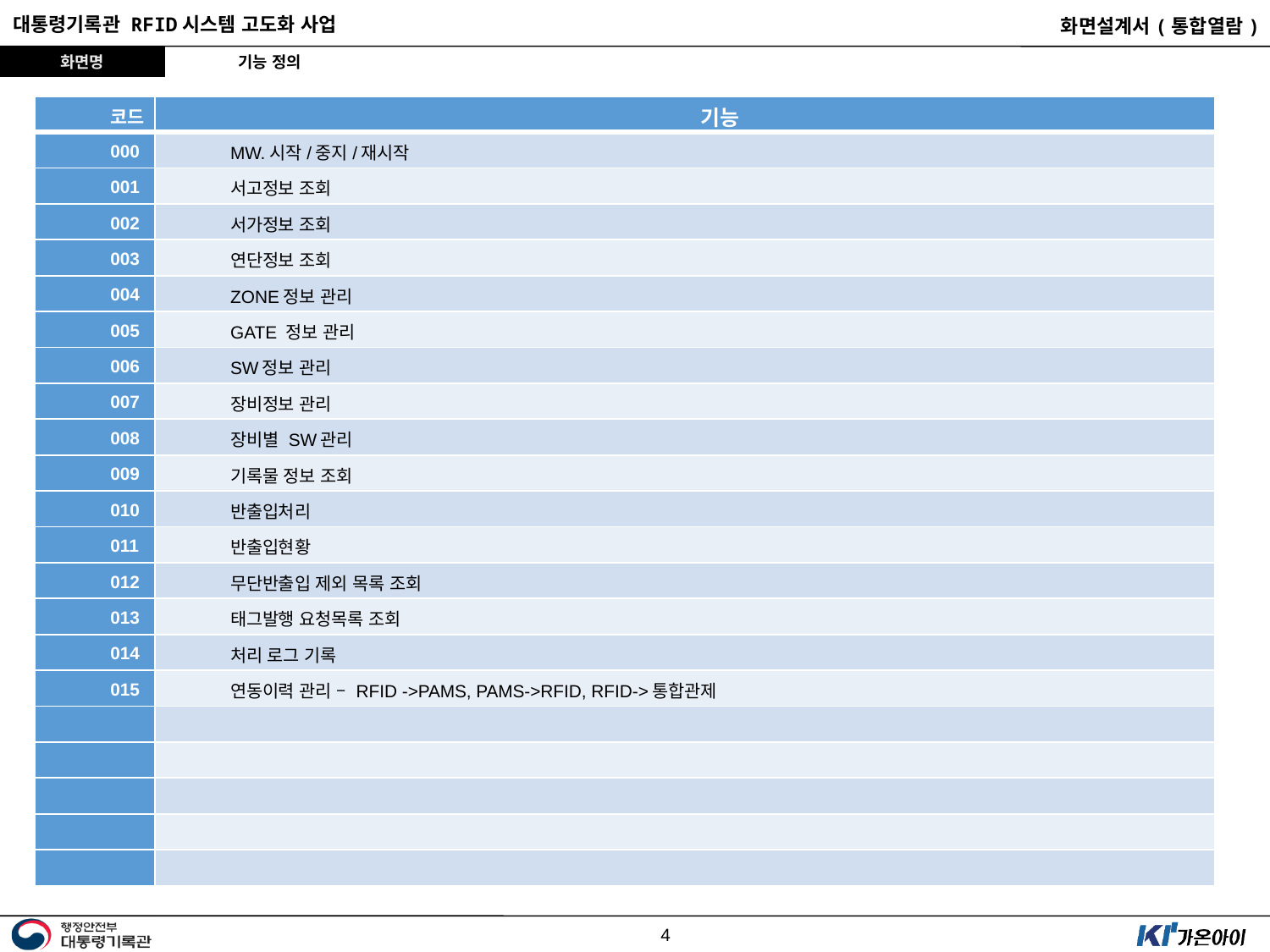

기능 정의

| 코드 | 기능 |
| --- | --- |
| 000 | MW.시작/중지/재시작 |
| 001 | 서고정보 조회 |
| 002 | 서가정보 조회 |
| 003 | 연단정보 조회 |
| 004 | ZONE정보 관리 |
| 005 | GATE 정보 관리 |
| 006 | SW정보 관리 |
| 007 | 장비정보 관리 |
| 008 | 장비별 SW관리 |
| 009 | 기록물 정보 조회 |
| 010 | 반출입처리 |
| 011 | 반출입현황 |
| 012 | 무단반출입 제외 목록 조회 |
| 013 | 태그발행 요청목록 조회 |
| 014 | 처리 로그 기록 |
| 015 | 연동이력 관리 – RFID ->PAMS, PAMS->RFID, RFID->통합관제 |
|  |  |
|  |  |
|  |  |
|  |  |
|  |  |